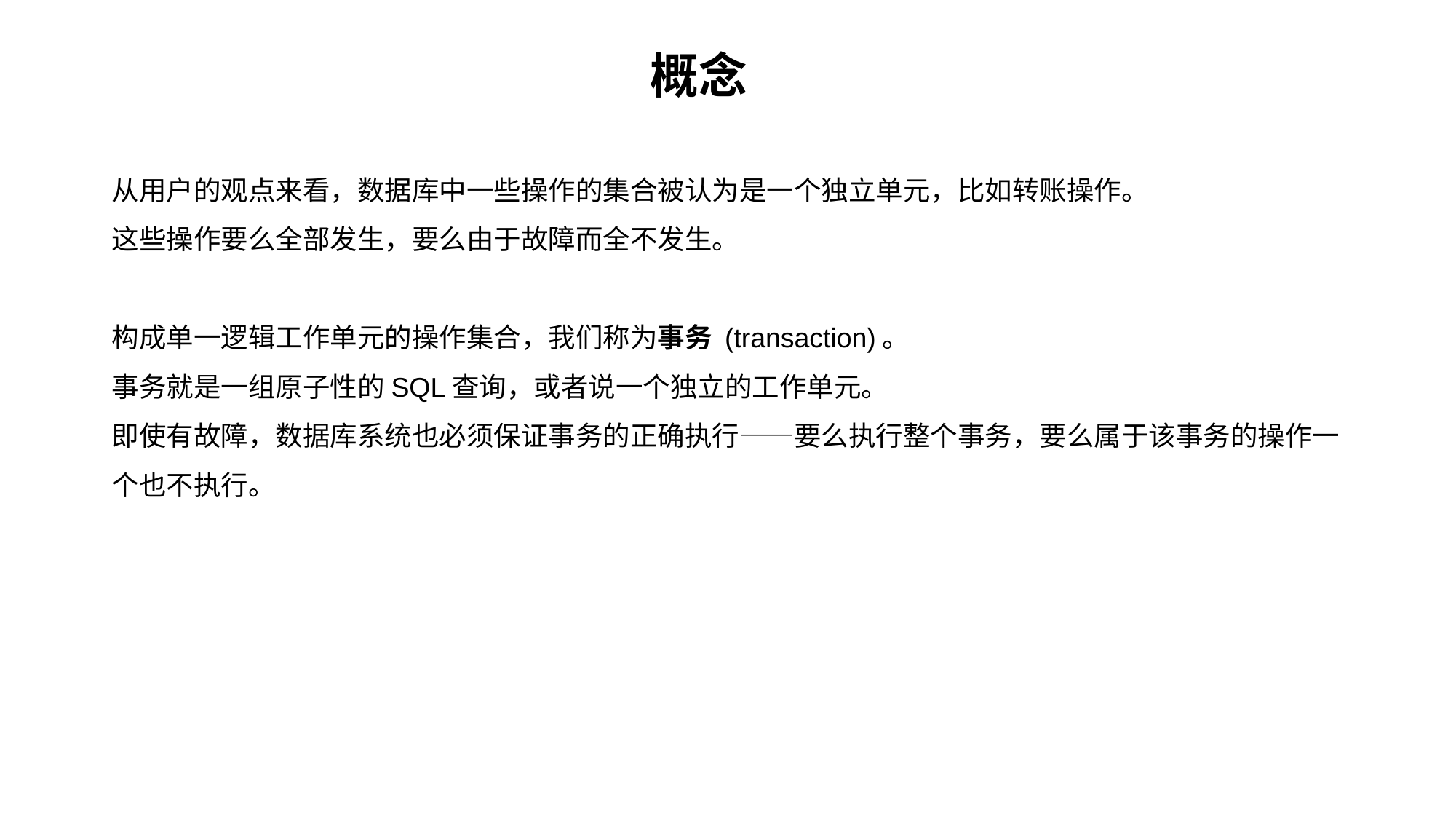

概念

从用户的观点来看，数据库中一些操作的集合被认为是一个独立单元，比如转账操作。
这些操作要么全部发生，要么由于故障而全不发生。

构成单一逻辑工作单元的操作集合，我们称为事务 (transaction)。
事务就是一组原子性的SQL查询，或者说一个独立的工作单元。
即使有故障，数据库系统也必须保证事务的正确执行——要么执行整个事务，要么属于该事务的操作一个也不执行。